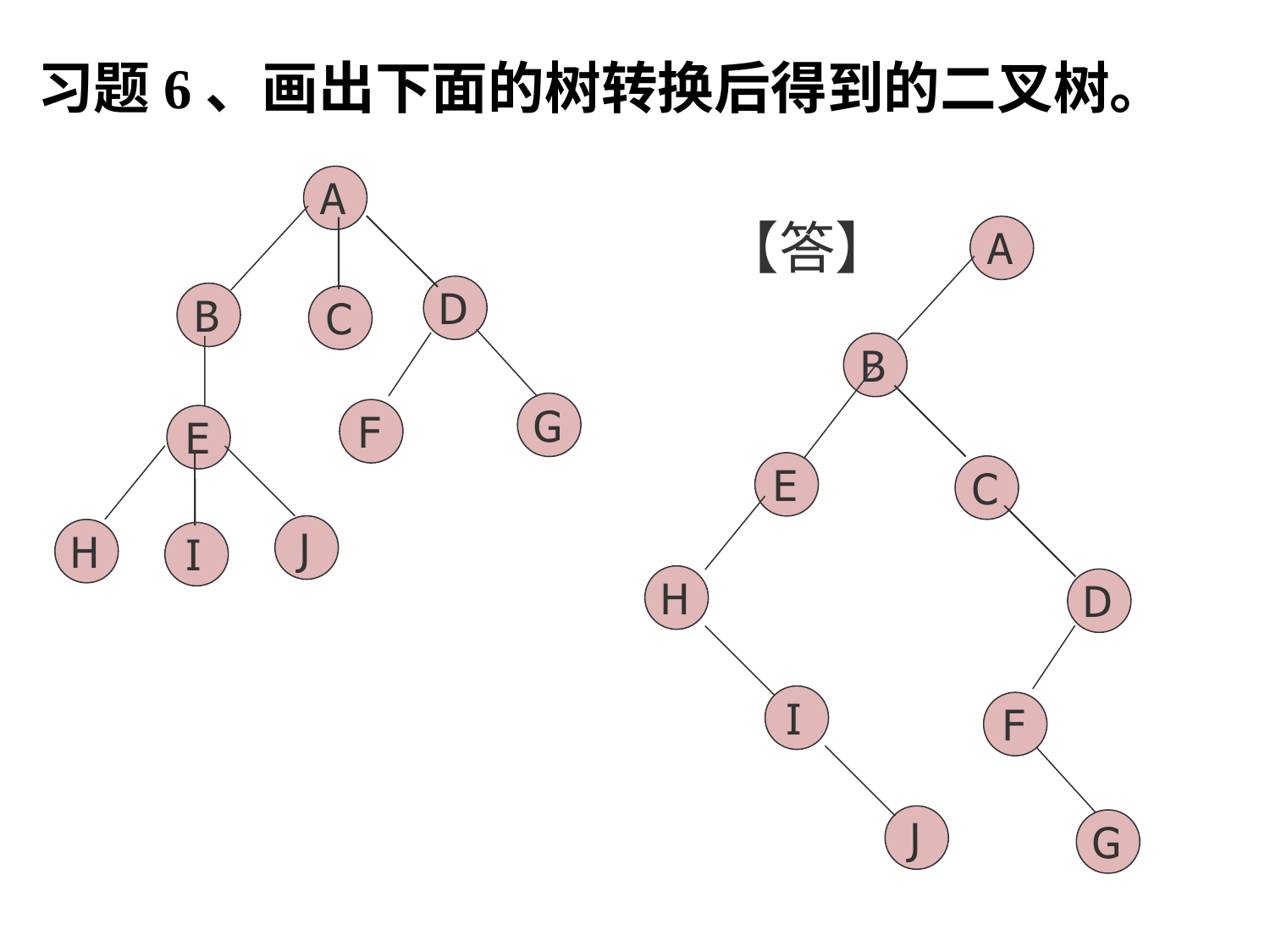

习题6、画出下面的树转换后得到的二叉树。
A

D
B
C

G
F
E

J
H
I
【答】
A

B

E
C

H
D

I
F

J
G